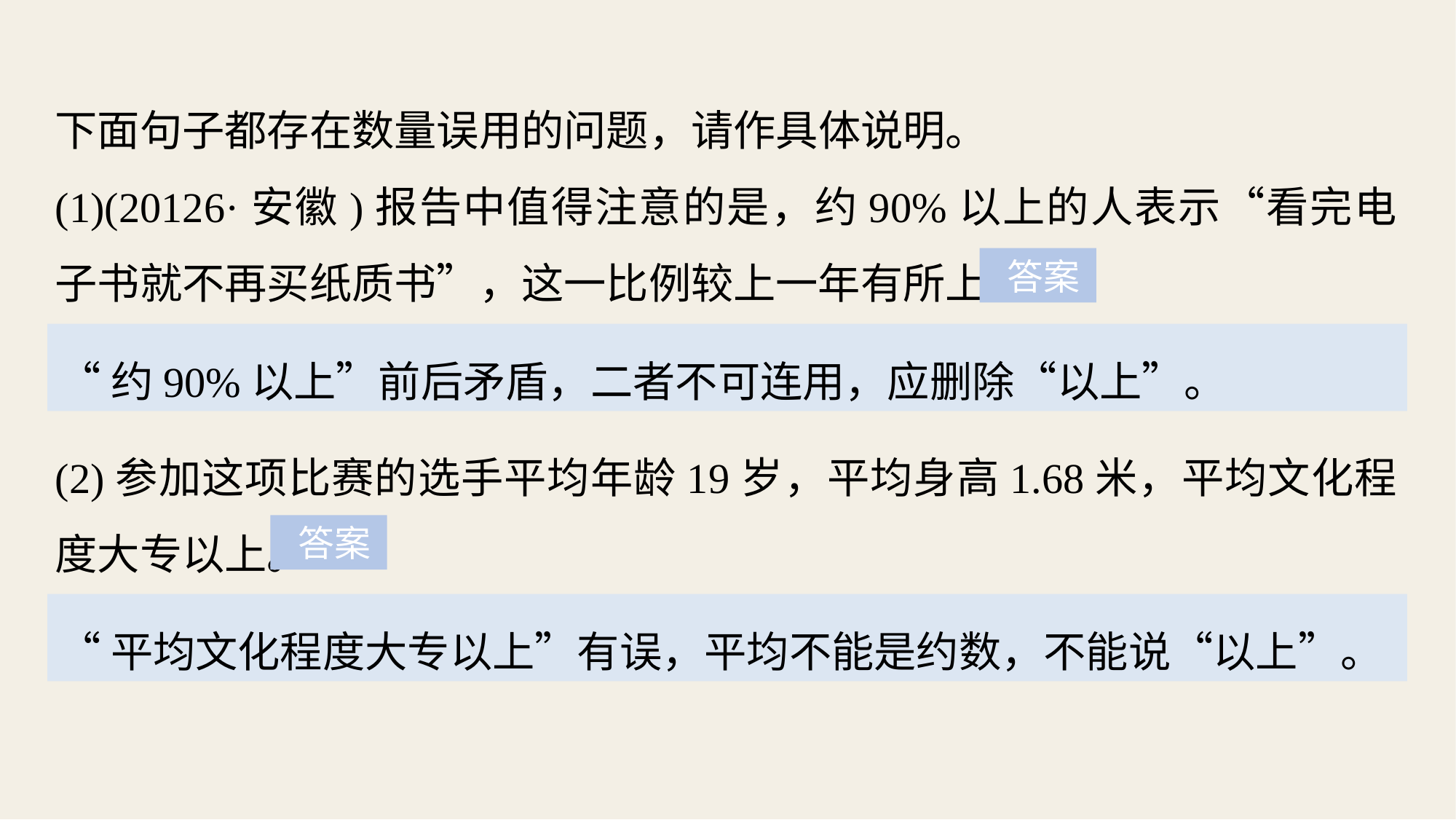

下面句子都存在数量误用的问题，请作具体说明。
(1)(20126·安徽)报告中值得注意的是，约90%以上的人表示“看完电子书就不再买纸质书”，这一比例较上一年有所上升。
 答案
“约90%以上”前后矛盾，二者不可连用，应删除“以上”。
(2)参加这项比赛的选手平均年龄19岁，平均身高1.68米，平均文化程度大专以上。
 答案
“平均文化程度大专以上”有误，平均不能是约数，不能说“以上”。